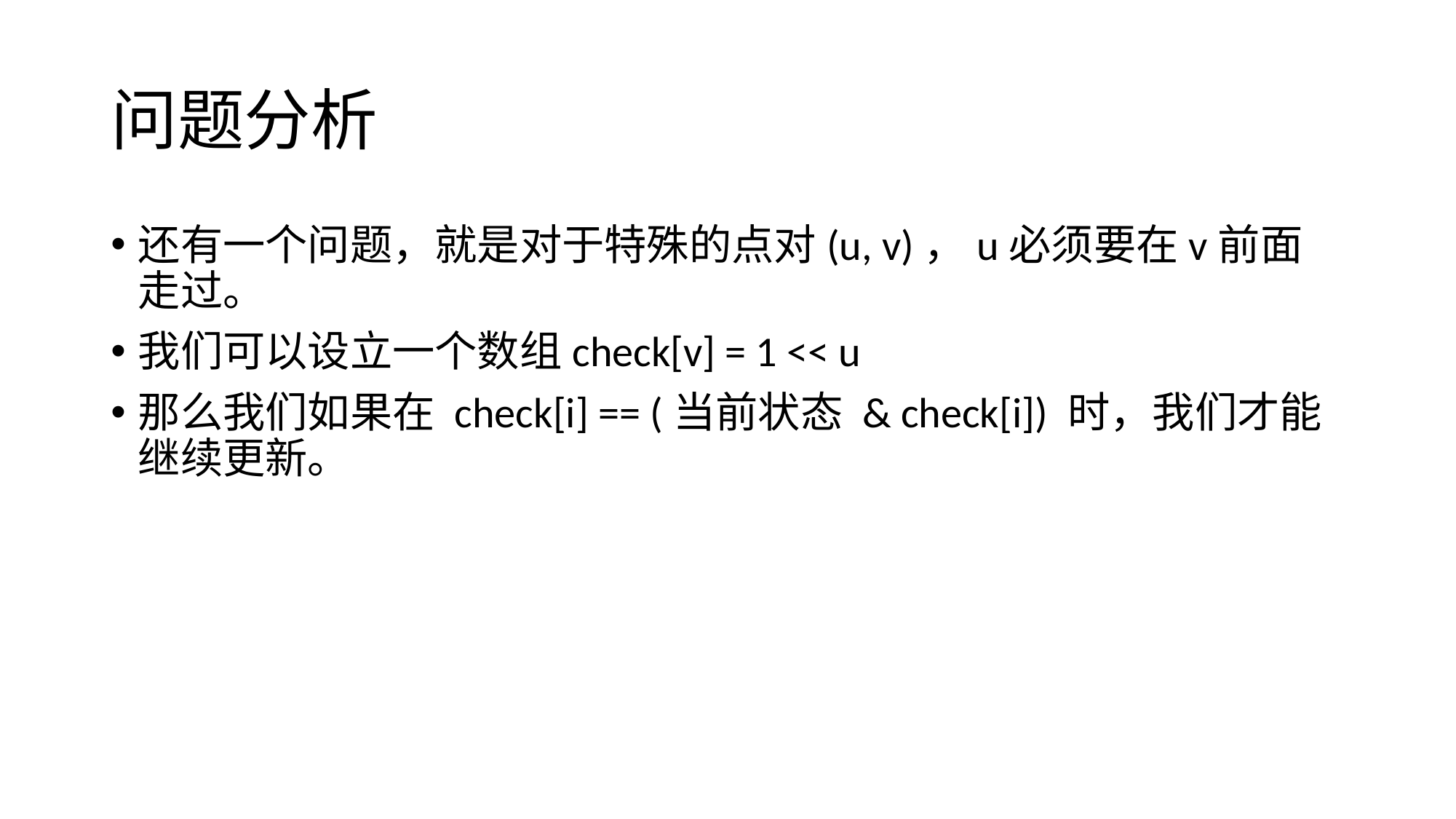

# 问题分析
还有一个问题，就是对于特殊的点对(u, v)，u必须要在v前面走过。
我们可以设立一个数组check[v] = 1 << u
那么我们如果在 check[i] == (当前状态 & check[i]) 时，我们才能继续更新。